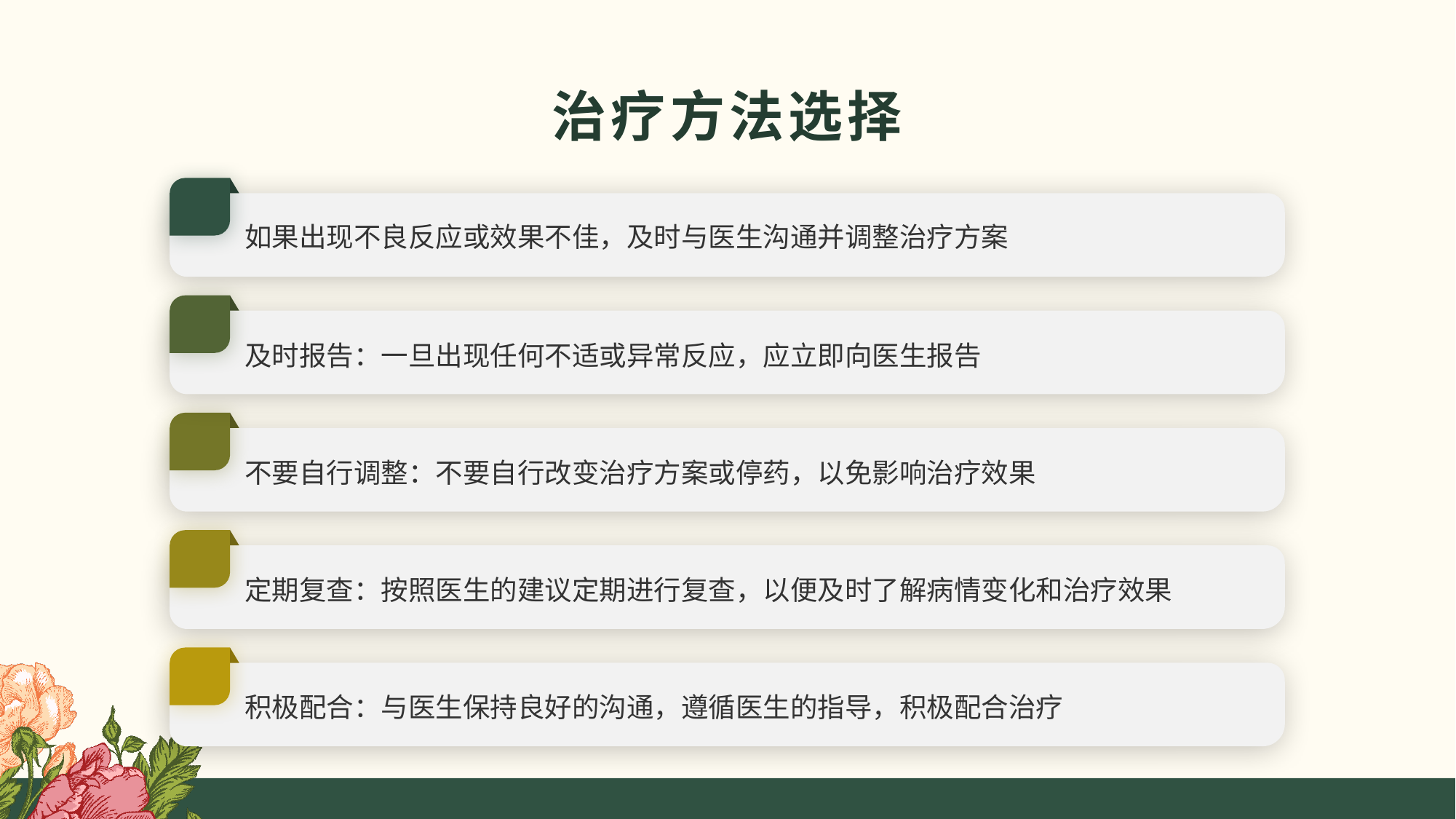

治疗方法选择

如果出现不良反应或效果不佳，及时与医生沟通并调整治疗方案

及时报告：一旦出现任何不适或异常反应，应立即向医生报告

不要自行调整：不要自行改变治疗方案或停药，以免影响治疗效果

定期复查：按照医生的建议定期进行复查，以便及时了解病情变化和治疗效果

积极配合：与医生保持良好的沟通，遵循医生的指导，积极配合治疗